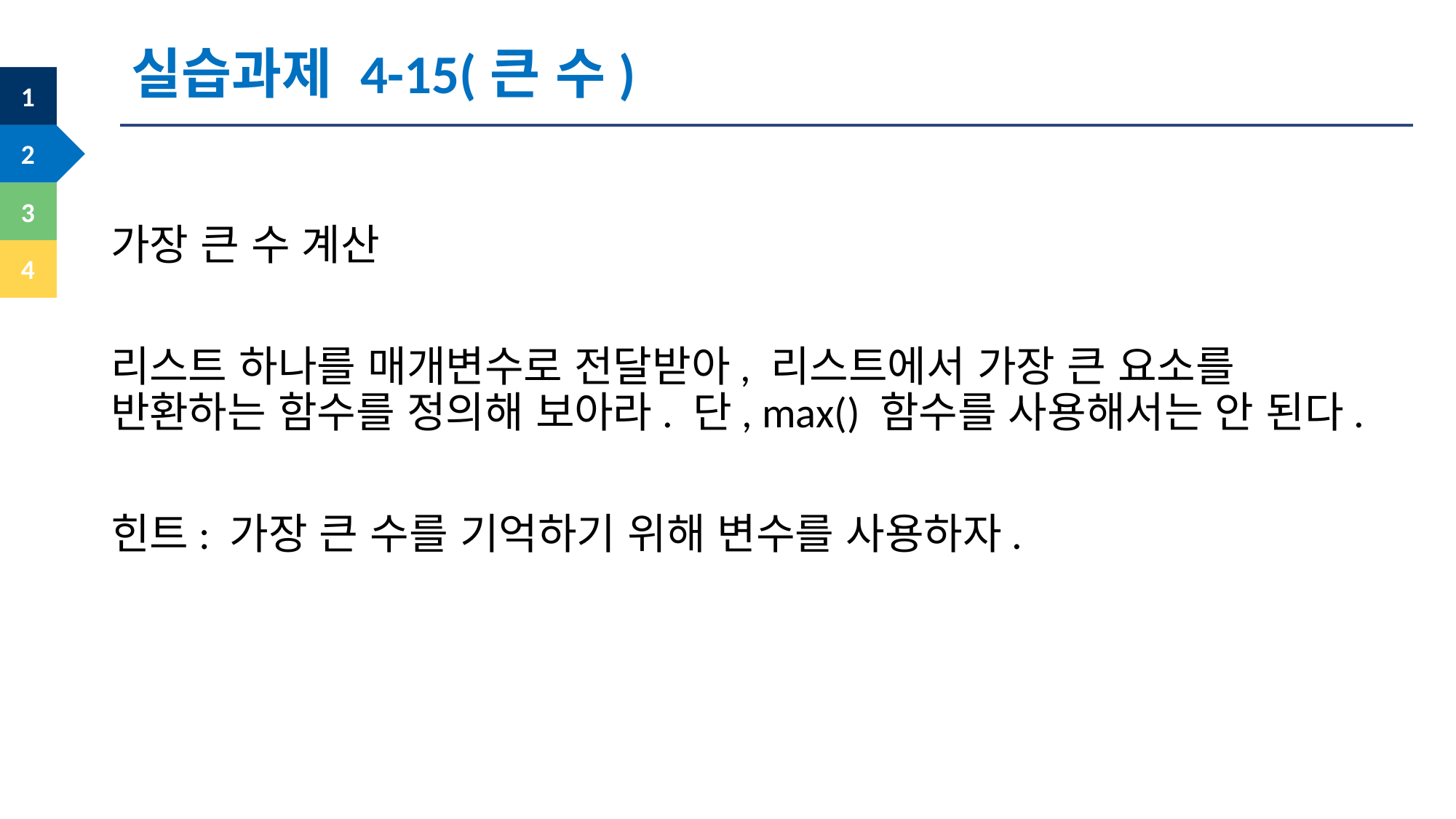

실습과제 4-15(큰 수)
가장 큰 수 계산

리스트 하나를 매개변수로 전달받아, 리스트에서 가장 큰 요소를 반환하는 함수를 정의해 보아라. 단, max() 함수를 사용해서는 안 된다.

힌트: 가장 큰 수를 기억하기 위해 변수를 사용하자.